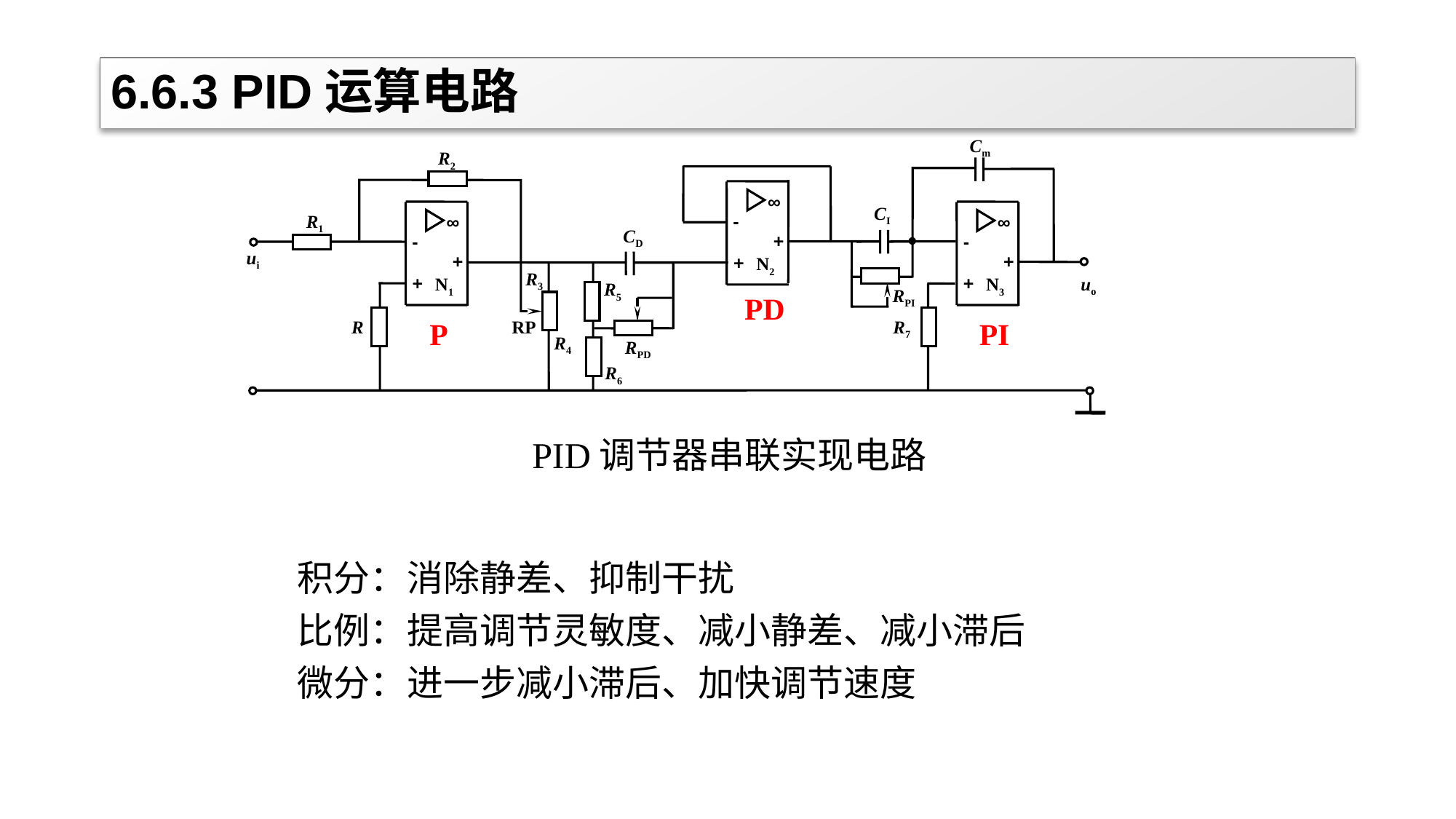

# 6.6.3 PID运算电路
Cm
R2

∞

∞

-
+

+
N1

CI
R1
-
∞

CD
+
-

ui
+
+
N2

R3

+
uo
N3

R5

RPI

PD

P
RP
PI
R
R7

R4
RPD

R6

PID调节器串联实现电路
积分：消除静差、抑制干扰
比例：提高调节灵敏度、减小静差、减小滞后
微分：进一步减小滞后、加快调节速度